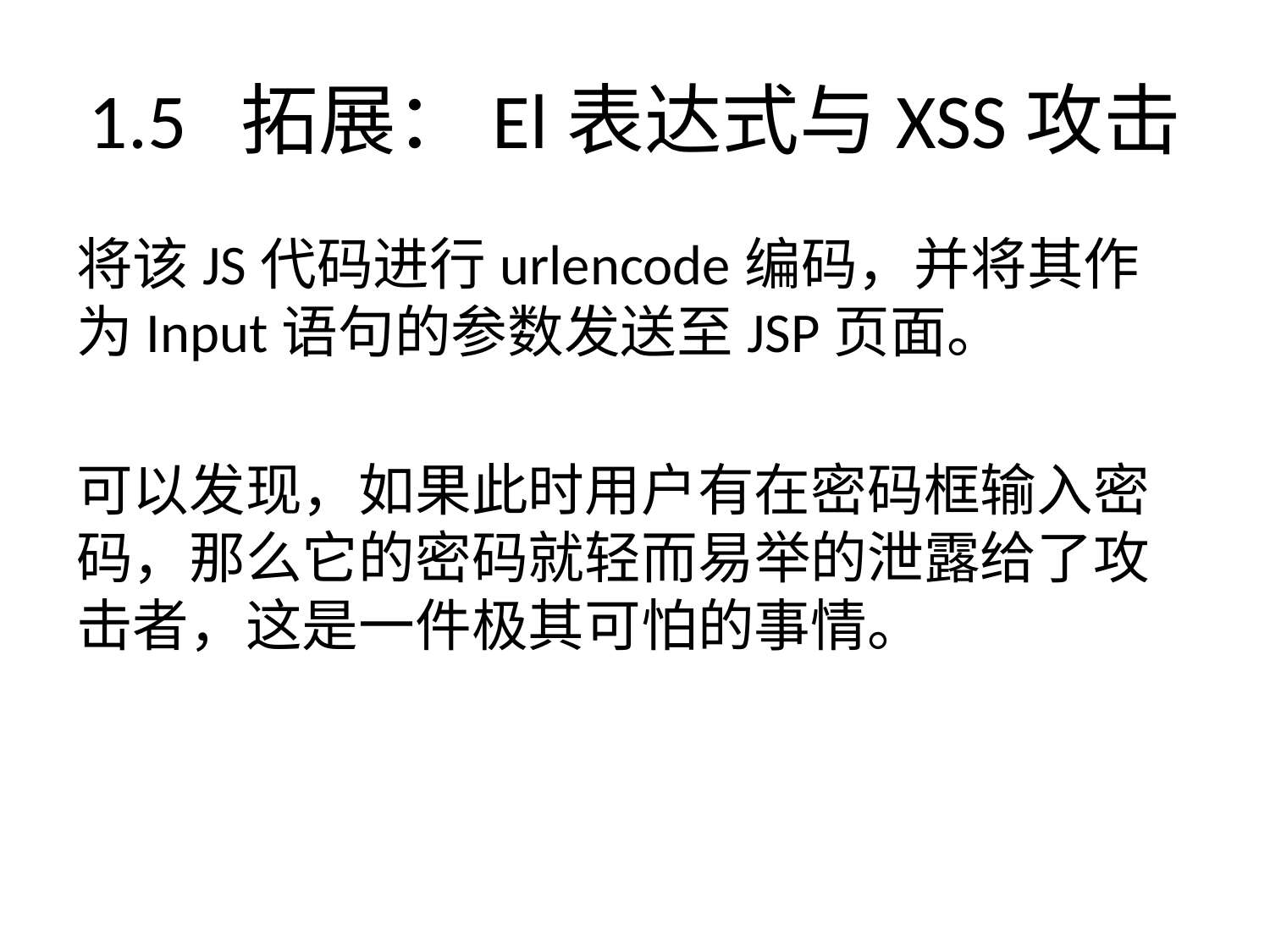

# 1.5  拓展：El表达式与XSS攻击
将该JS代码进行urlencode编码，并将其作为Input语句的参数发送至JSP页面。

可以发现，如果此时用户有在密码框输入密码，那么它的密码就轻而易举的泄露给了攻击者，这是一件极其可怕的事情。